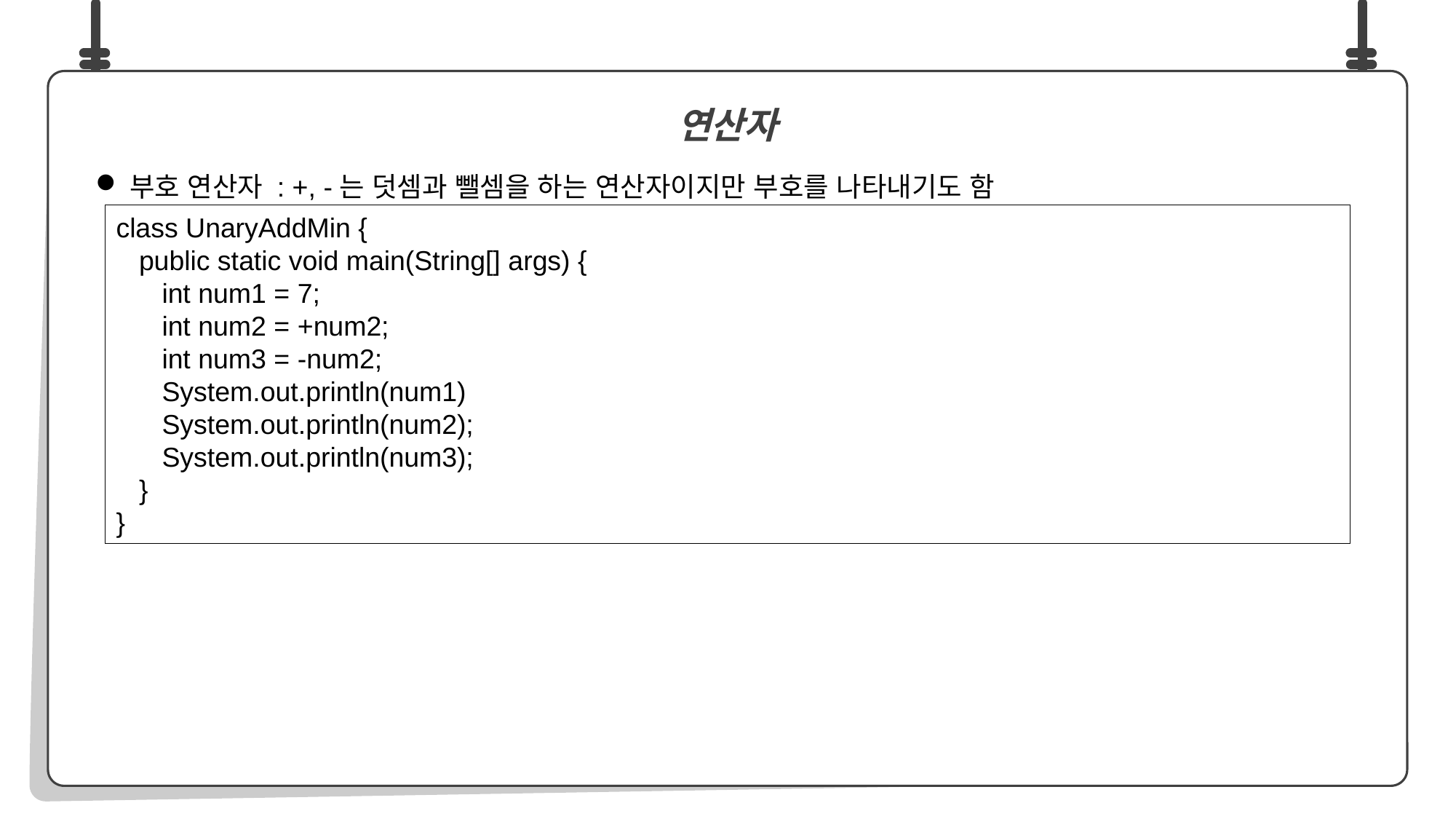

부호 연산자 : +, -는 덧셈과 뺄셈을 하는 연산자이지만 부호를 나타내기도 함
연산자

class UnaryAddMin {
   public static void main(String[] args) {
      int num1 = 7;
      int num2 = +num2;
      int num3 = -num2;
      System.out.println(num1)
      System.out.println(num2);
      System.out.println(num3);
   }
}